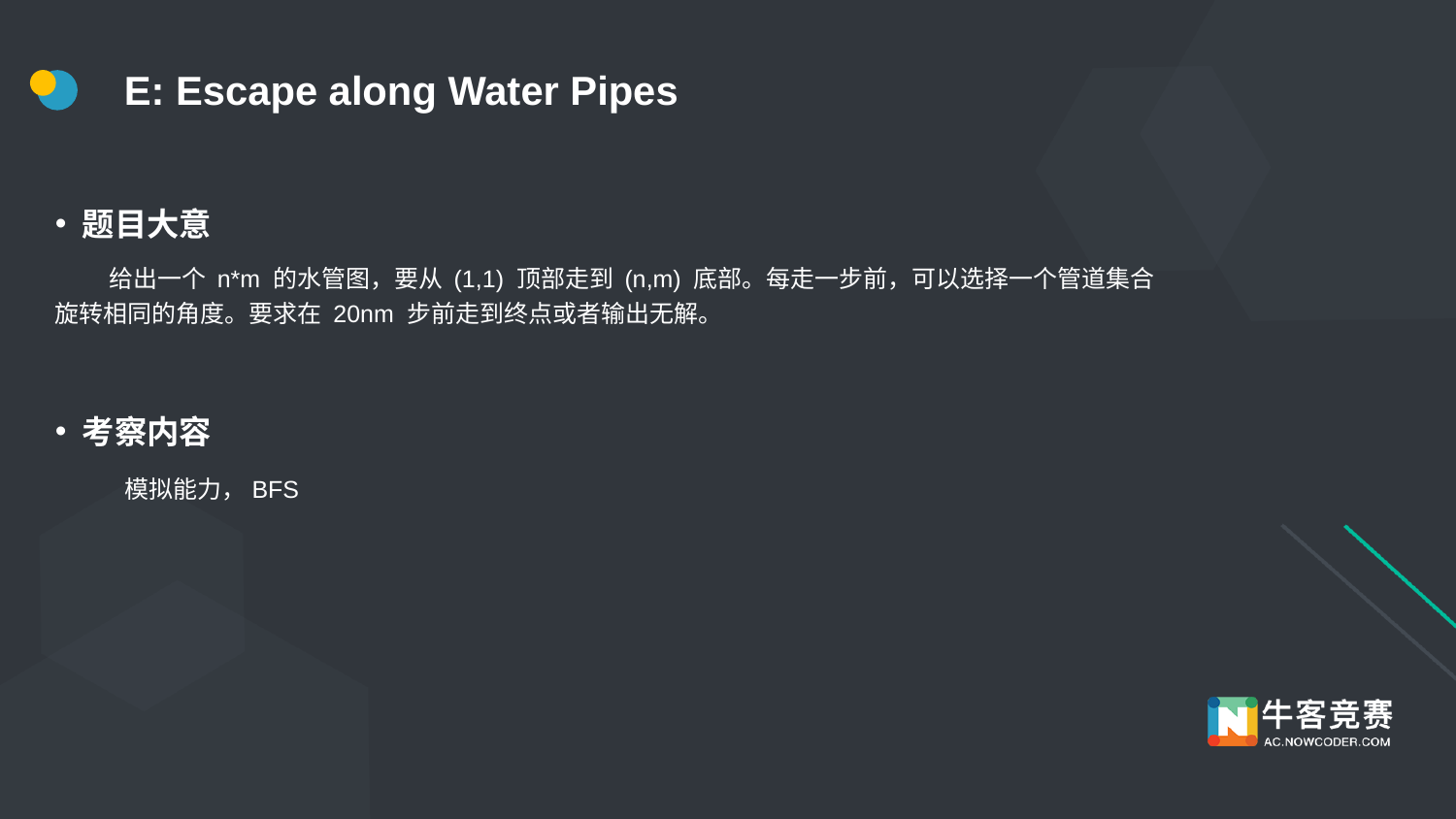

# E: Escape along Water Pipes
题目大意
         给出一个 n*m 的水管图，要从 (1,1) 顶部走到 (n,m) 底部。每走一步前，可以选择一个管道集合旋转相同的角度。要求在 20nm 步前走到终点或者输出无解。

考察内容
 模拟能力，BFS